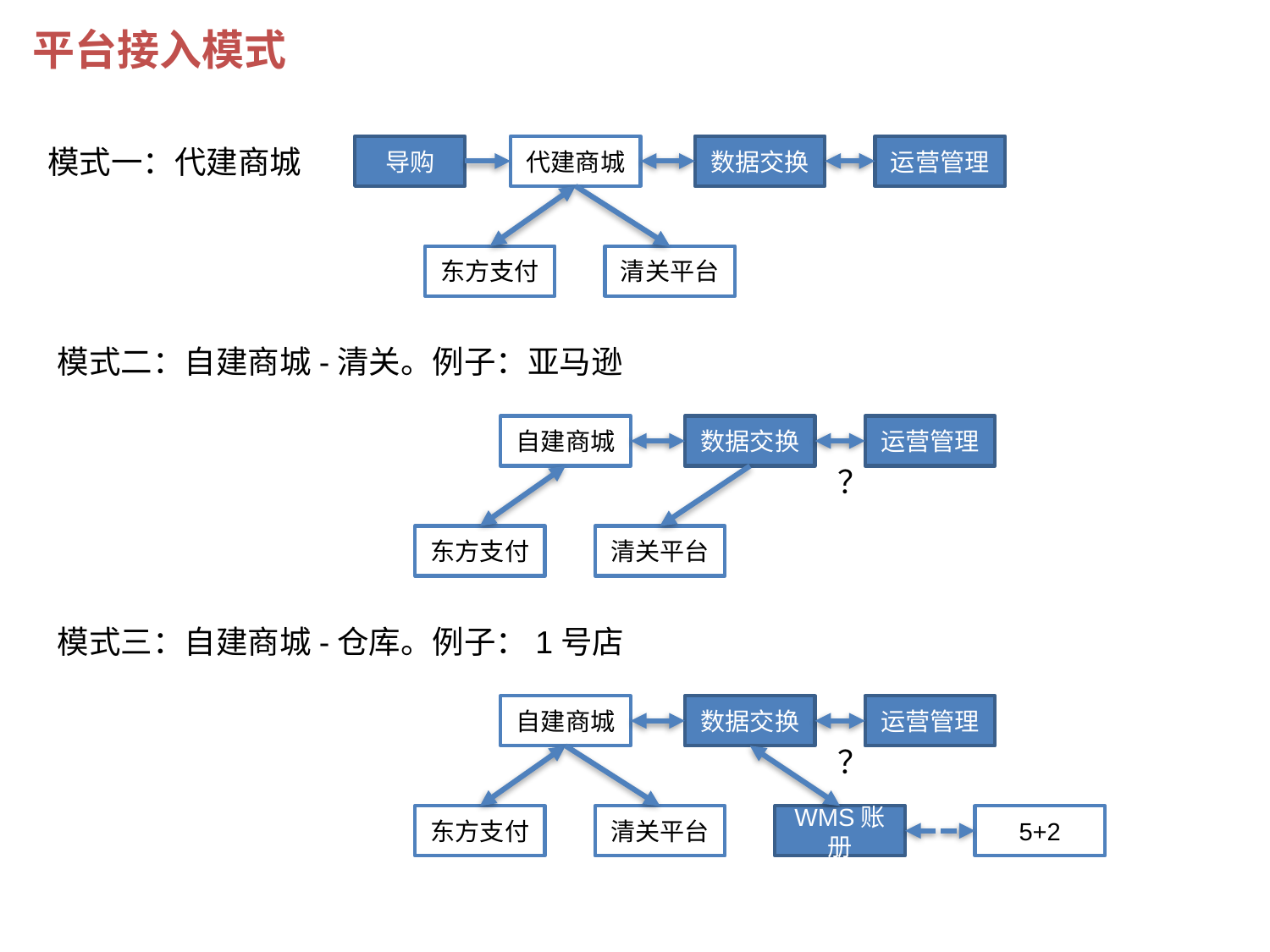

平台接入模式
模式一：代建商城
导购
代建商城
数据交换
运营管理
东方支付
清关平台
模式二：自建商城-清关。例子：亚马逊
自建商城
数据交换
运营管理
？
东方支付
清关平台
模式三：自建商城-仓库。例子：1号店
自建商城
数据交换
运营管理
？
东方支付
清关平台
WMS账册
5+2